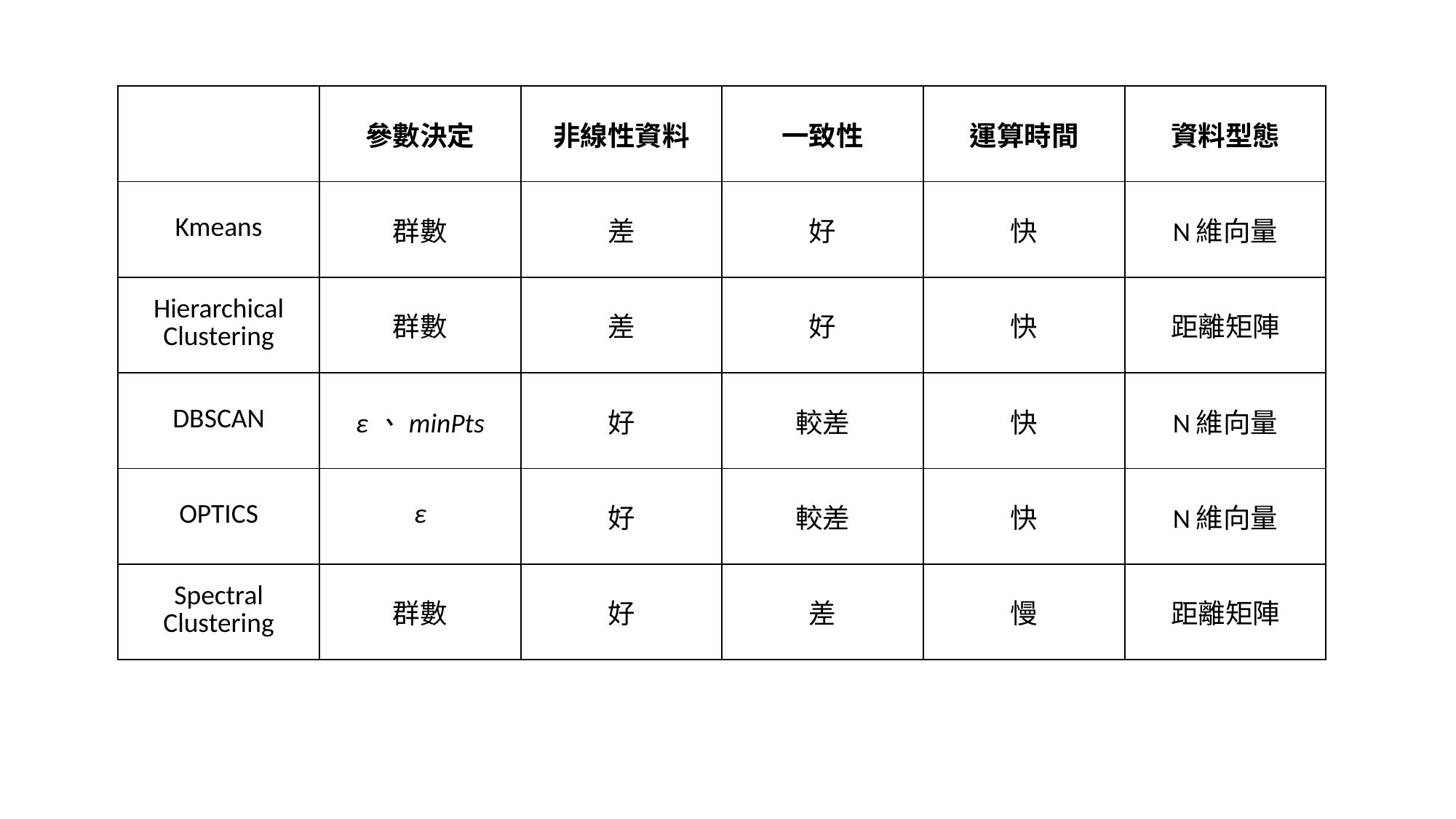

|  | 參數決定 | 非線性資料 | 一致性 | 運算時間 | 資料型態 |
| --- | --- | --- | --- | --- | --- |
| Kmeans | 群數 | 差 | 好 | 快 | N維向量 |
| Hierarchical Clustering | 群數 | 差 | 好 | 快 | 距離矩陣 |
| DBSCAN | ε、minPts | 好 | 較差 | 快 | N維向量 |
| OPTICS | ε | 好 | 較差 | 快 | N維向量 |
| Spectral Clustering | 群數 | 好 | 差 | 慢 | 距離矩陣 |